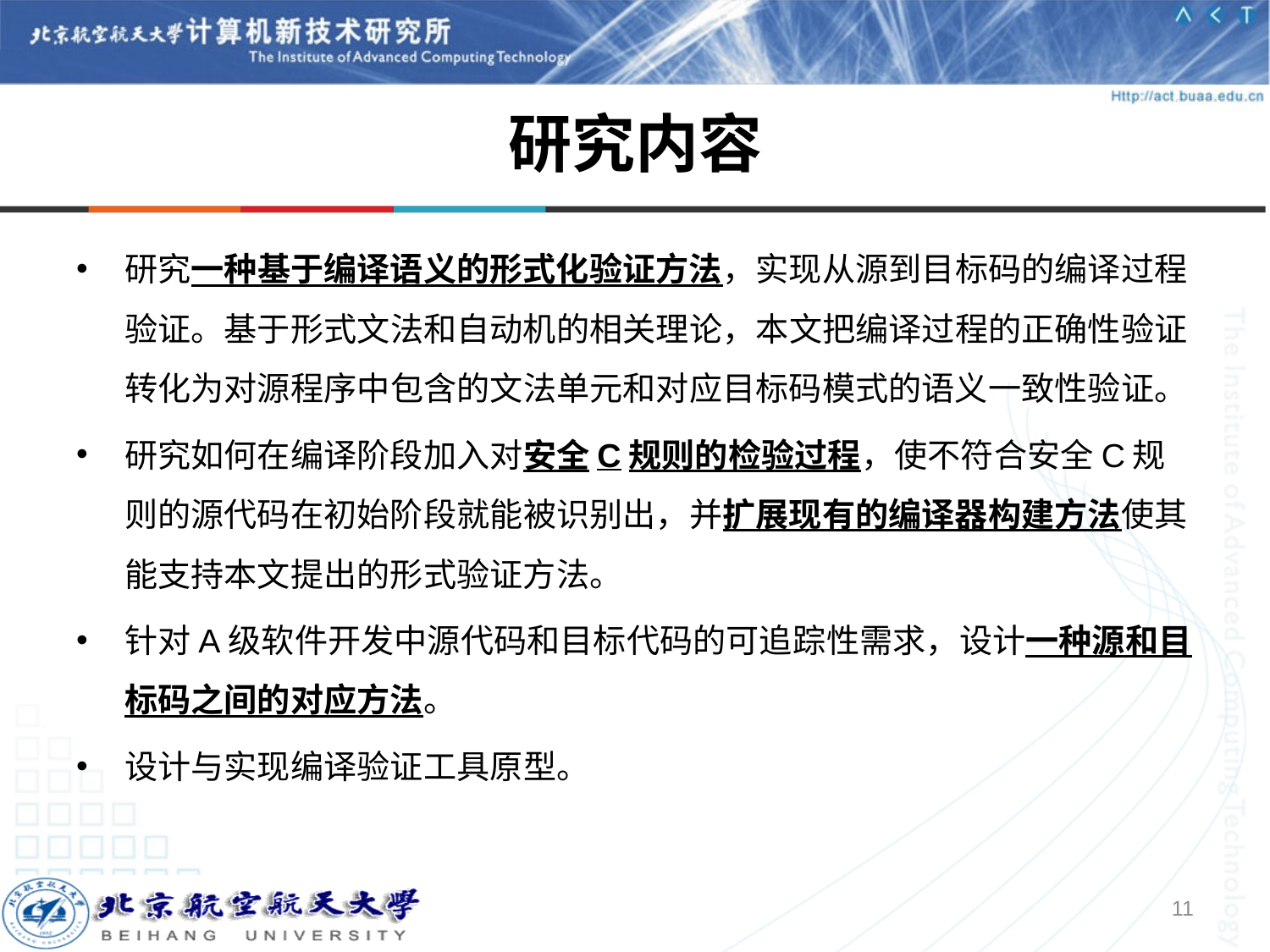

# 研究内容
研究一种基于编译语义的形式化验证方法，实现从源到目标码的编译过程验证。基于形式文法和自动机的相关理论，本文把编译过程的正确性验证转化为对源程序中包含的文法单元和对应目标码模式的语义一致性验证。
研究如何在编译阶段加入对安全C规则的检验过程，使不符合安全C规则的源代码在初始阶段就能被识别出，并扩展现有的编译器构建方法使其能支持本文提出的形式验证方法。
针对A级软件开发中源代码和目标代码的可追踪性需求，设计一种源和目标码之间的对应方法。
设计与实现编译验证工具原型。

11